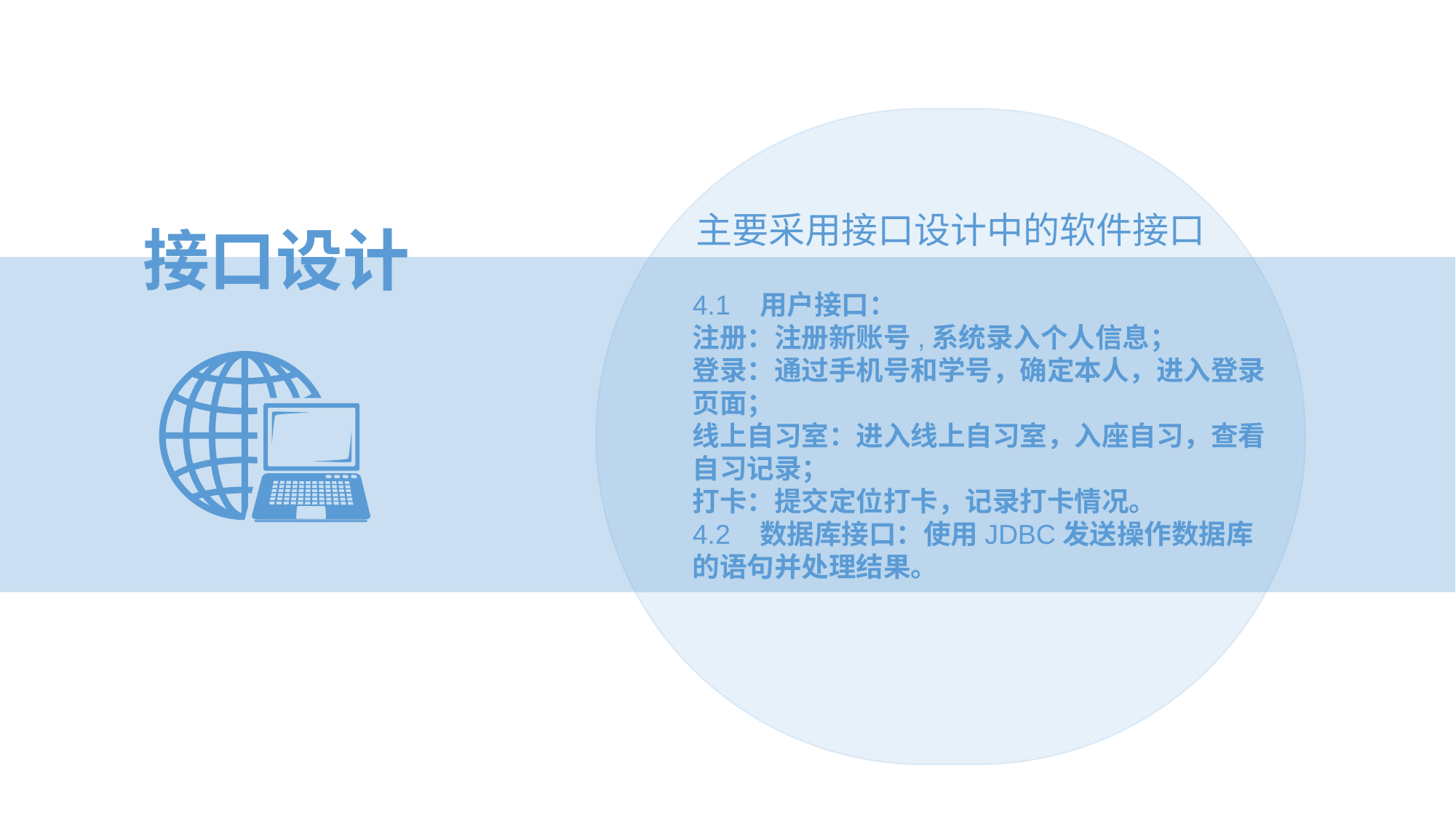

主要采用接口设计中的软件接口
接口设计

4.1   用户接口：注册：注册新账号,系统录入个人信息；登录：通过手机号和学号，确定本人，进入登录页面；线上自习室：进入线上自习室，入座自习，查看自习记录；打卡：提交定位打卡，记录打卡情况。4.2   数据库接口：使用JDBC发送操作数据库的语句并处理结果。